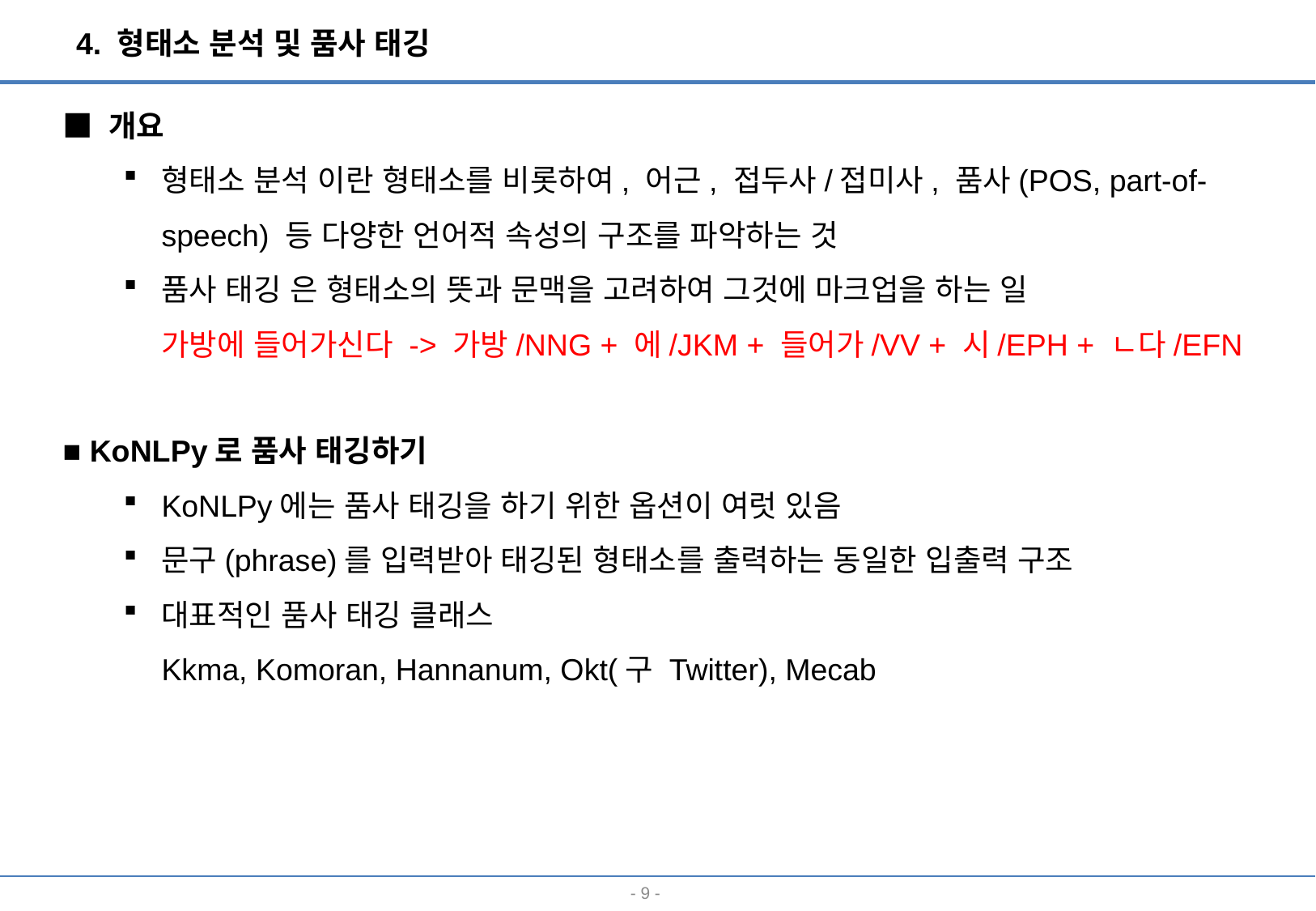

4. 형태소 분석 및 품사 태깅
■ 개요
형태소 분석 이란 형태소를 비롯하여, 어근, 접두사/접미사, 품사(POS, part-of-speech) 등 다양한 언어적 속성의 구조를 파악하는 것
품사 태깅 은 형태소의 뜻과 문맥을 고려하여 그것에 마크업을 하는 일
가방에 들어가신다 -> 가방/NNG + 에/JKM + 들어가/VV + 시/EPH + ㄴ다/EFN
■ KoNLPy로 품사 태깅하기
KoNLPy에는 품사 태깅을 하기 위한 옵션이 여럿 있음
문구(phrase)를 입력받아 태깅된 형태소를 출력하는 동일한 입출력 구조
대표적인 품사 태깅 클래스
Kkma, Komoran, Hannanum, Okt(구 Twitter), Mecab
- 9 -